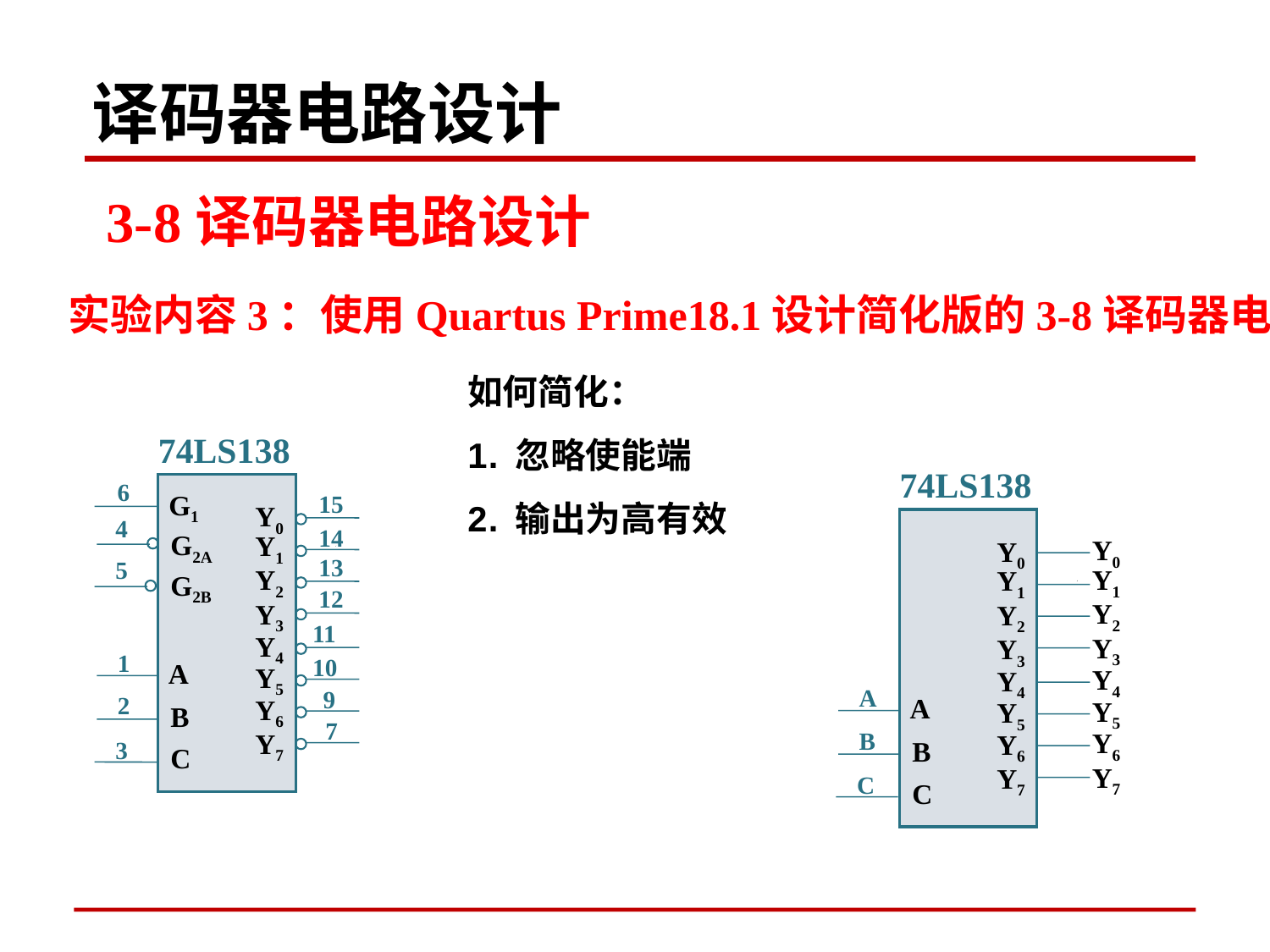

译码器电路设计
 3-8译码器电路设计
实验内容3：使用Quartus Prime18.1设计简化版的3-8译码器电路
如何简化：
忽略使能端
输出为高有效
74LS138
6

G1
15
Y0

4

14
G2A
Y1

13

5
Y2
G2B

12

Y3

11
Y4
1

10
A
Y5

9
2
Y6
B

7

Y7
3
C

74LS138

Y0

Y1

Y2

Y3

Y4
A

A
Y5

B
Y6
B

Y7
C
C

Y0
Y1
Y2
Y3
Y4
Y5
Y6
Y7